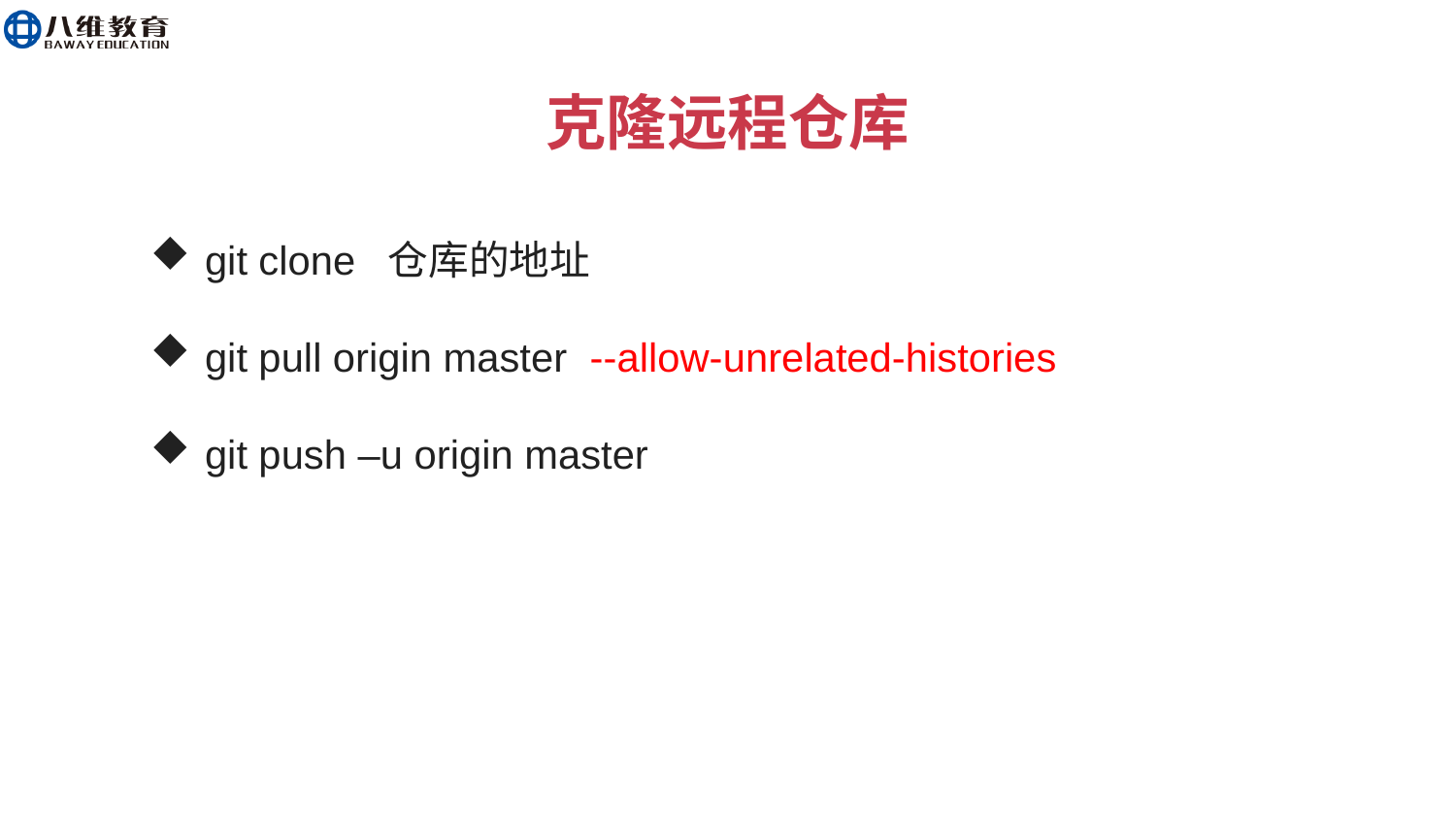

克隆远程仓库
git clone  仓库的地址

git pull origin master  --allow-unrelated-histories

git push –u origin master